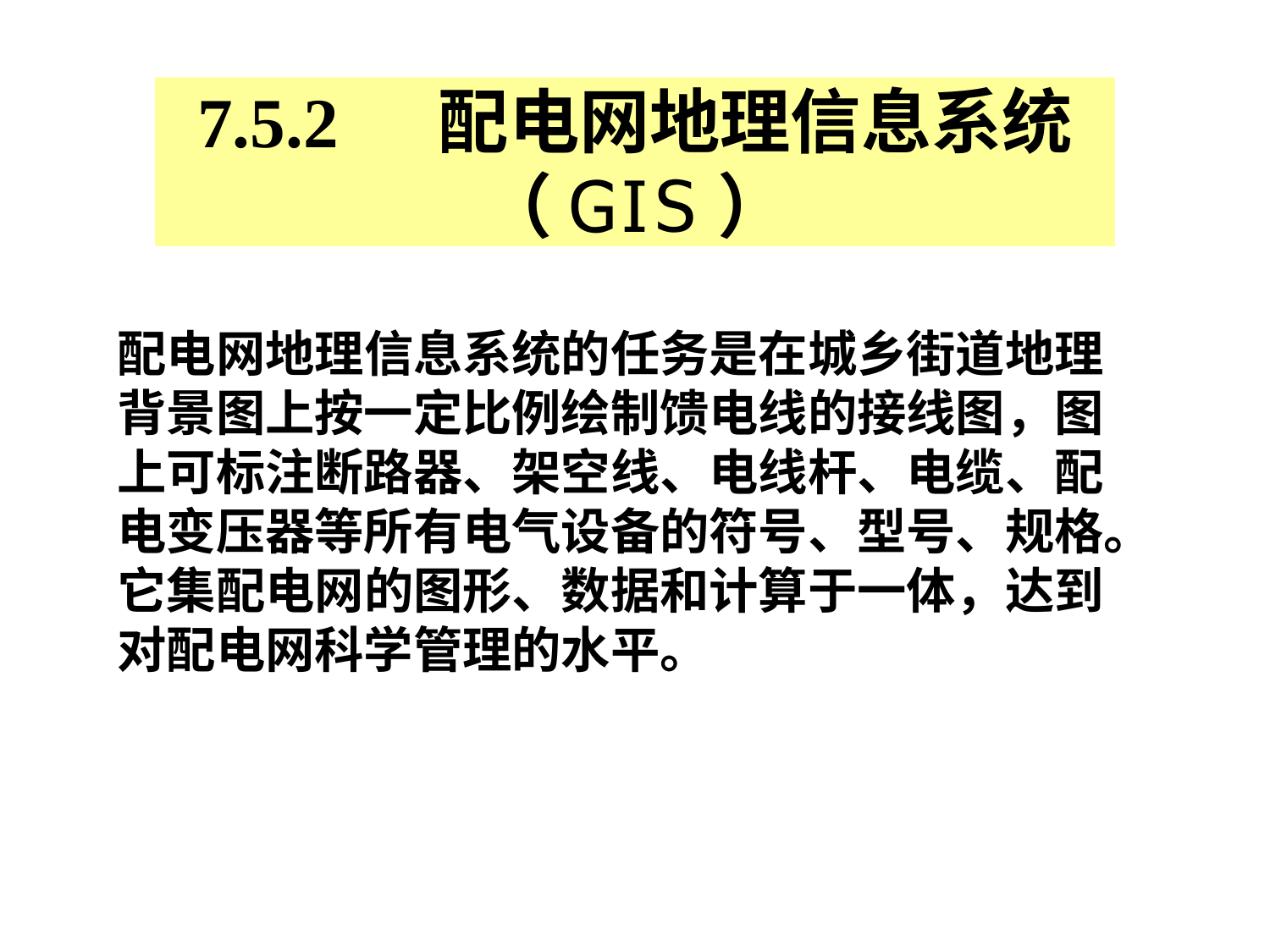

# 7.5.2    配电网地理信息系统（GIS）
配电网地理信息系统的任务是在城乡街道地理
背景图上按一定比例绘制馈电线的接线图，图
上可标注断路器、架空线、电线杆、电缆、配
电变压器等所有电气设备的符号、型号、规格。
它集配电网的图形、数据和计算于一体，达到
对配电网科学管理的水平。